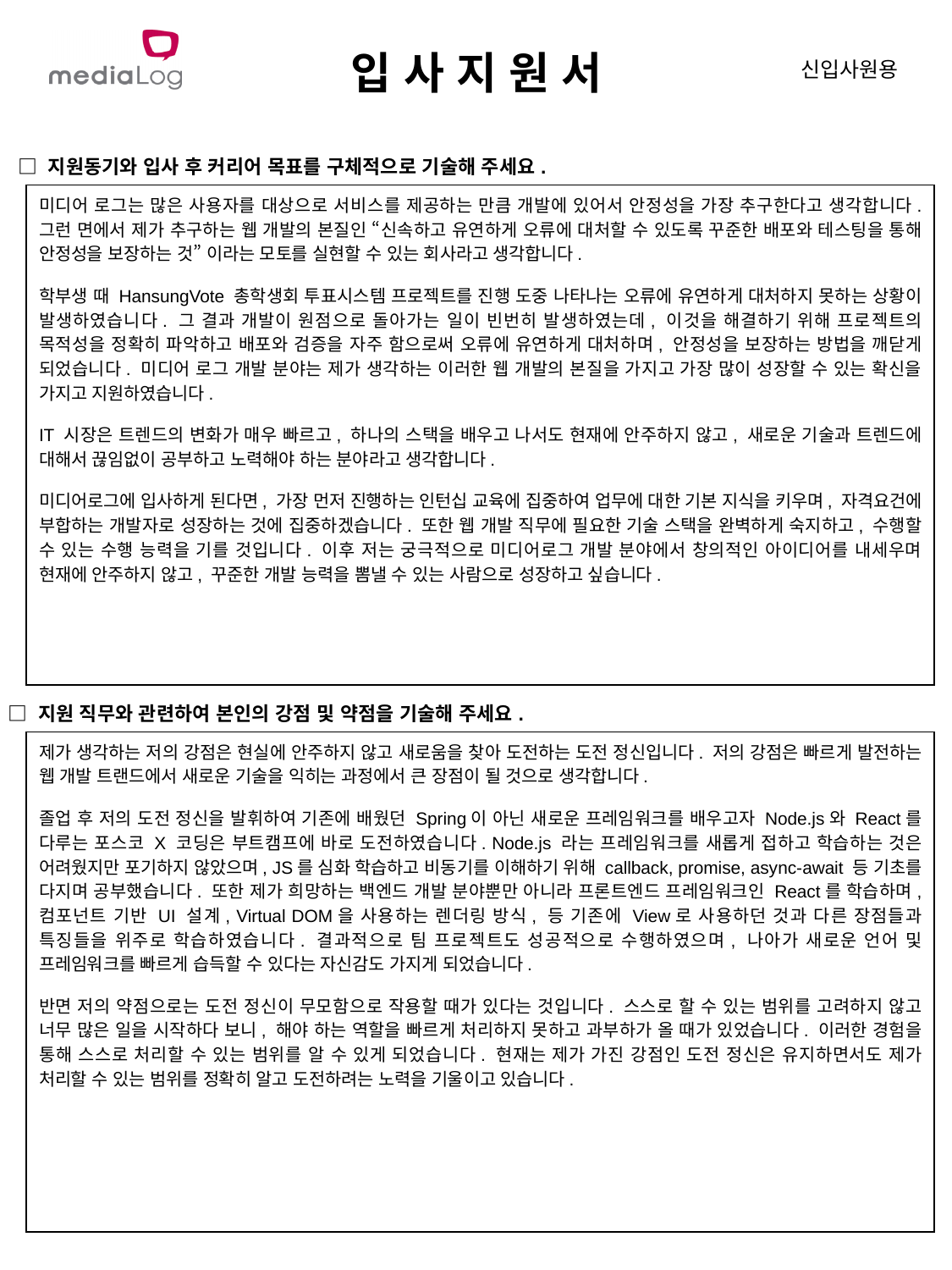

입 사 지 원 서
신입사원용
□ 지원동기와 입사 후 커리어 목표를 구체적으로 기술해 주세요.
미디어 로그는 많은 사용자를 대상으로 서비스를 제공하는 만큼 개발에 있어서 안정성을 가장 추구한다고 생각합니다. 그런 면에서 제가 추구하는 웹 개발의 본질인 “신속하고 유연하게 오류에 대처할 수 있도록 꾸준한 배포와 테스팅을 통해 안정성을 보장하는 것” 이라는 모토를 실현할 수 있는 회사라고 생각합니다.
학부생 때 HansungVote 총학생회 투표시스템 프로젝트를 진행 도중 나타나는 오류에 유연하게 대처하지 못하는 상황이 발생하였습니다. 그 결과 개발이 원점으로 돌아가는 일이 빈번히 발생하였는데, 이것을 해결하기 위해 프로젝트의 목적성을 정확히 파악하고 배포와 검증을 자주 함으로써 오류에 유연하게 대처하며, 안정성을 보장하는 방법을 깨닫게 되었습니다. 미디어 로그 개발 분야는 제가 생각하는 이러한 웹 개발의 본질을 가지고 가장 많이 성장할 수 있는 확신을 가지고 지원하였습니다.
IT 시장은 트렌드의 변화가 매우 빠르고, 하나의 스택을 배우고 나서도 현재에 안주하지 않고, 새로운 기술과 트렌드에 대해서 끊임없이 공부하고 노력해야 하는 분야라고 생각합니다.
미디어로그에 입사하게 된다면, 가장 먼저 진행하는 인턴십 교육에 집중하여 업무에 대한 기본 지식을 키우며, 자격요건에 부합하는 개발자로 성장하는 것에 집중하겠습니다. 또한 웹 개발 직무에 필요한 기술 스택을 완벽하게 숙지하고, 수행할 수 있는 수행 능력을 기를 것입니다. 이후 저는 궁극적으로 미디어로그 개발 분야에서 창의적인 아이디어를 내세우며 현재에 안주하지 않고, 꾸준한 개발 능력을 뽐낼 수 있는 사람으로 성장하고 싶습니다.

□ 지원 직무와 관련하여 본인의 강점 및 약점을 기술해 주세요.
제가 생각하는 저의 강점은 현실에 안주하지 않고 새로움을 찾아 도전하는 도전 정신입니다. 저의 강점은 빠르게 발전하는 웹 개발 트랜드에서 새로운 기술을 익히는 과정에서 큰 장점이 될 것으로 생각합니다.
졸업 후 저의 도전 정신을 발휘하여 기존에 배웠던 Spring이 아닌 새로운 프레임워크를 배우고자 Node.js와 React를 다루는 포스코 X 코딩은 부트캠프에 바로 도전하였습니다. Node.js 라는 프레임워크를 새롭게 접하고 학습하는 것은 어려웠지만 포기하지 않았으며, JS를 심화 학습하고 비동기를 이해하기 위해 callback, promise, async-await 등 기초를 다지며 공부했습니다. 또한 제가 희망하는 백엔드 개발 분야뿐만 아니라 프론트엔드 프레임워크인 React를 학습하며, 컴포넌트 기반 UI 설계, Virtual DOM을 사용하는 렌더링 방식, 등 기존에 View로 사용하던 것과 다른 장점들과 특징들을 위주로 학습하였습니다. 결과적으로 팀 프로젝트도 성공적으로 수행하였으며, 나아가 새로운 언어 및 프레임워크를 빠르게 습득할 수 있다는 자신감도 가지게 되었습니다.
반면 저의 약점으로는 도전 정신이 무모함으로 작용할 때가 있다는 것입니다. 스스로 할 수 있는 범위를 고려하지 않고 너무 많은 일을 시작하다 보니, 해야 하는 역할을 빠르게 처리하지 못하고 과부하가 올 때가 있었습니다. 이러한 경험을 통해 스스로 처리할 수 있는 범위를 알 수 있게 되었습니다. 현재는 제가 가진 강점인 도전 정신은 유지하면서도 제가 처리할 수 있는 범위를 정확히 알고 도전하려는 노력을 기울이고 있습니다.